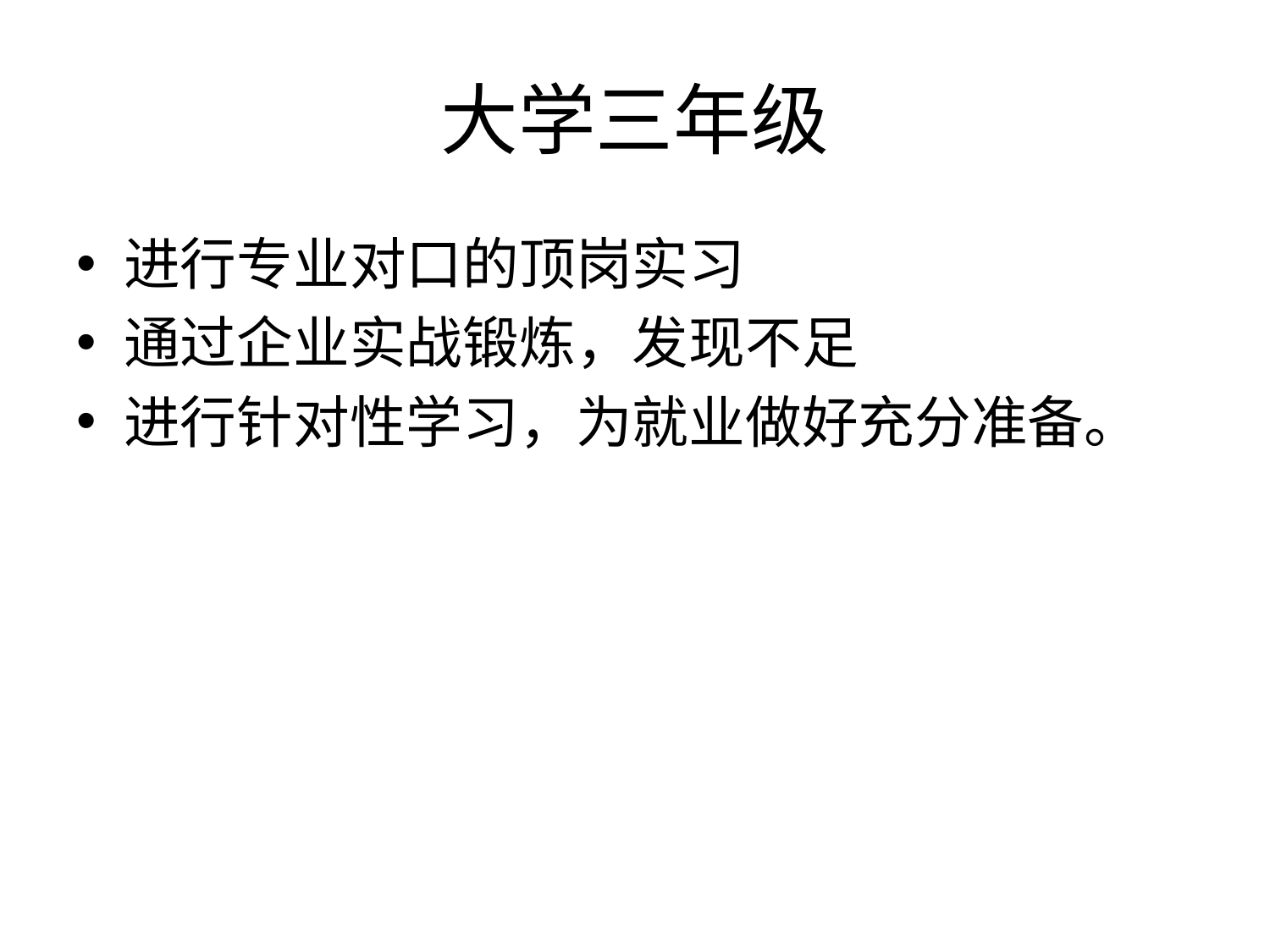

# 大学三年级
进行专业对口的顶岗实习
通过企业实战锻炼，发现不足
进行针对性学习，为就业做好充分准备。